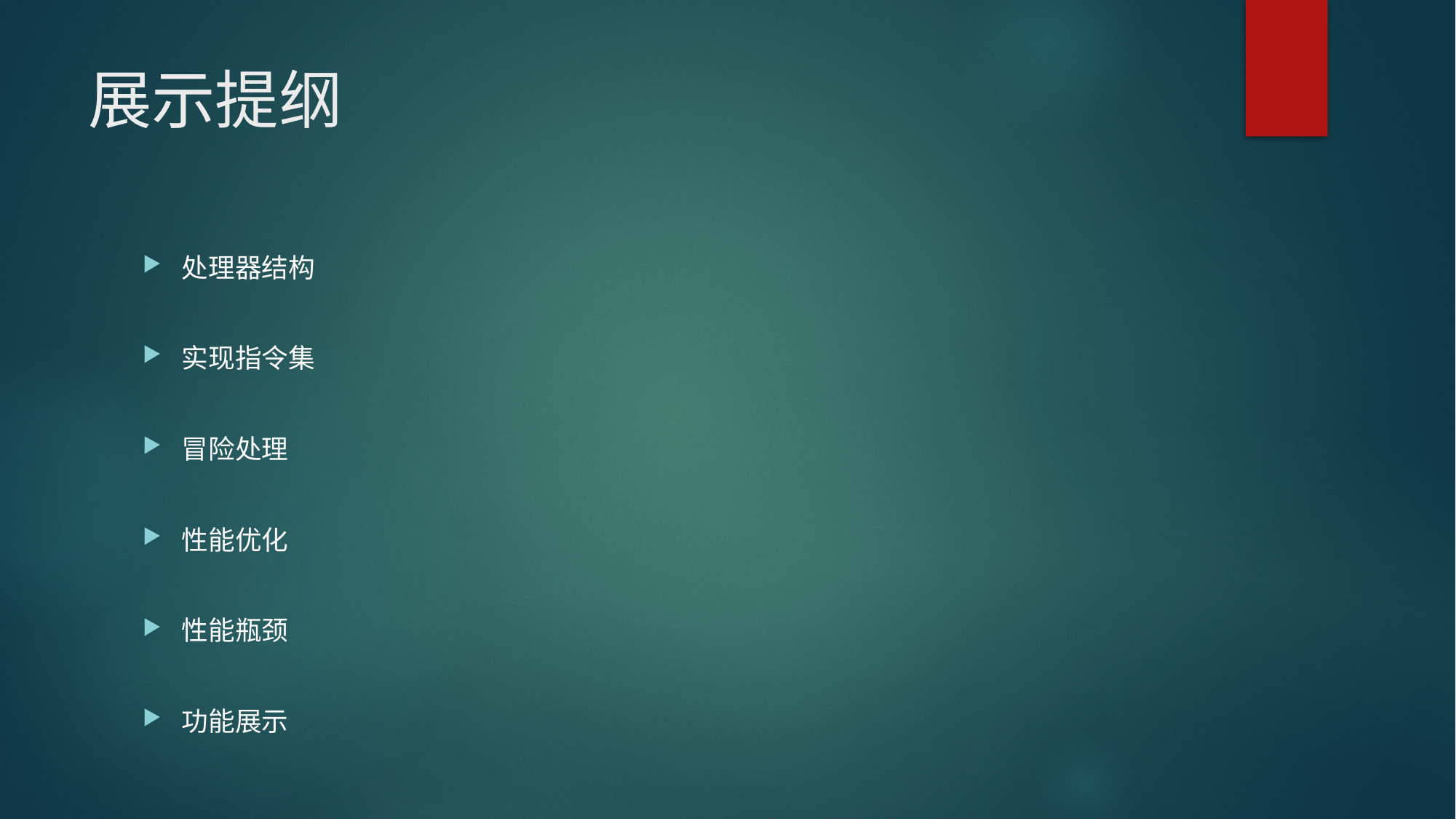

# 展示提纲
处理器结构

实现指令集

冒险处理

性能优化

性能瓶颈

功能展示